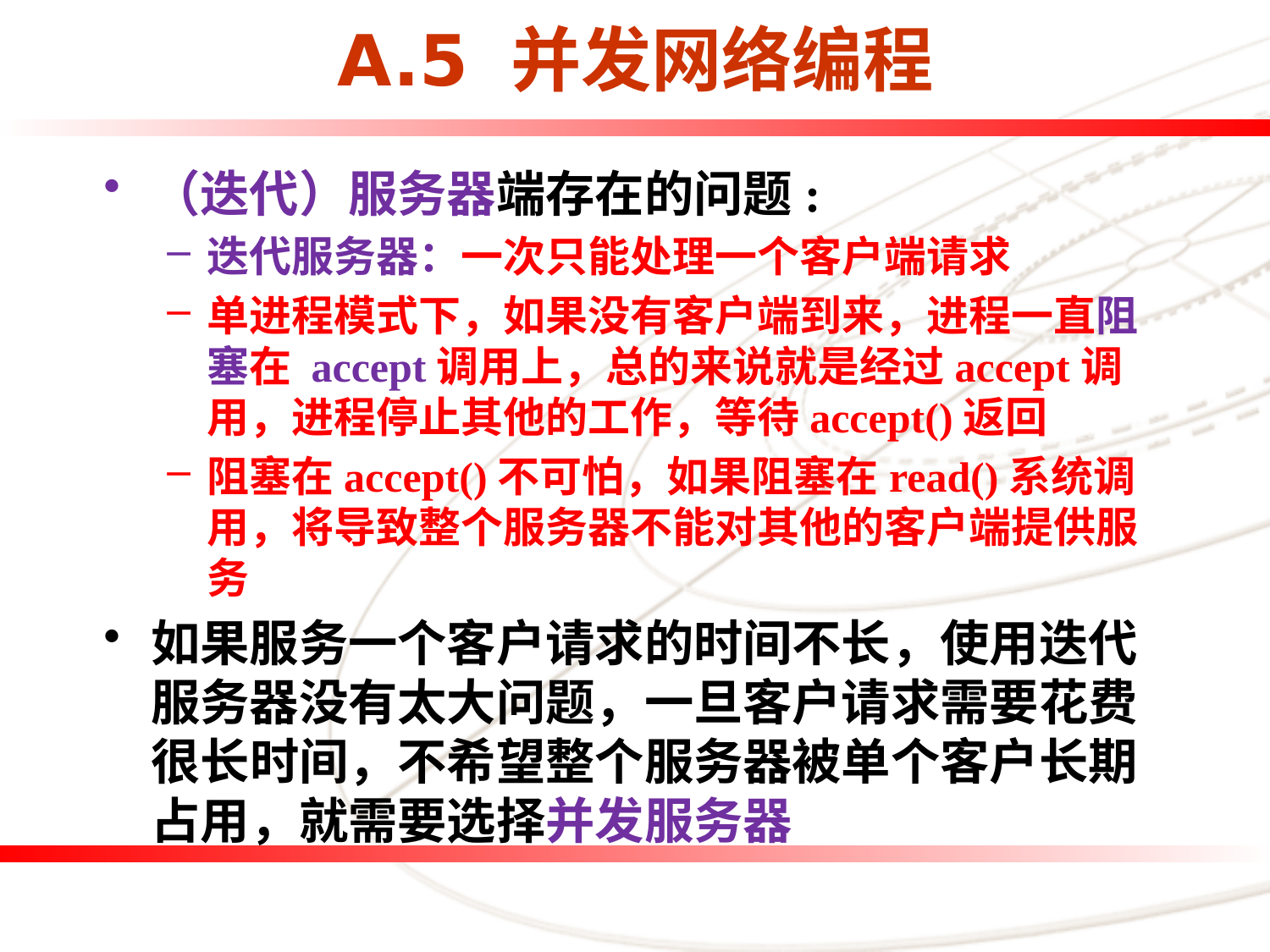

# A.5 并发网络编程
（迭代）服务器端存在的问题:
迭代服务器：一次只能处理一个客户端请求
单进程模式下，如果没有客户端到来，进程一直阻塞在 accept调用上，总的来说就是经过accept调用，进程停止其他的工作，等待accept()返回
阻塞在accept()不可怕，如果阻塞在read()系统调用，将导致整个服务器不能对其他的客户端提供服务
如果服务一个客户请求的时间不长，使用迭代服务器没有太大问题，一旦客户请求需要花费很长时间，不希望整个服务器被单个客户长期占用，就需要选择并发服务器